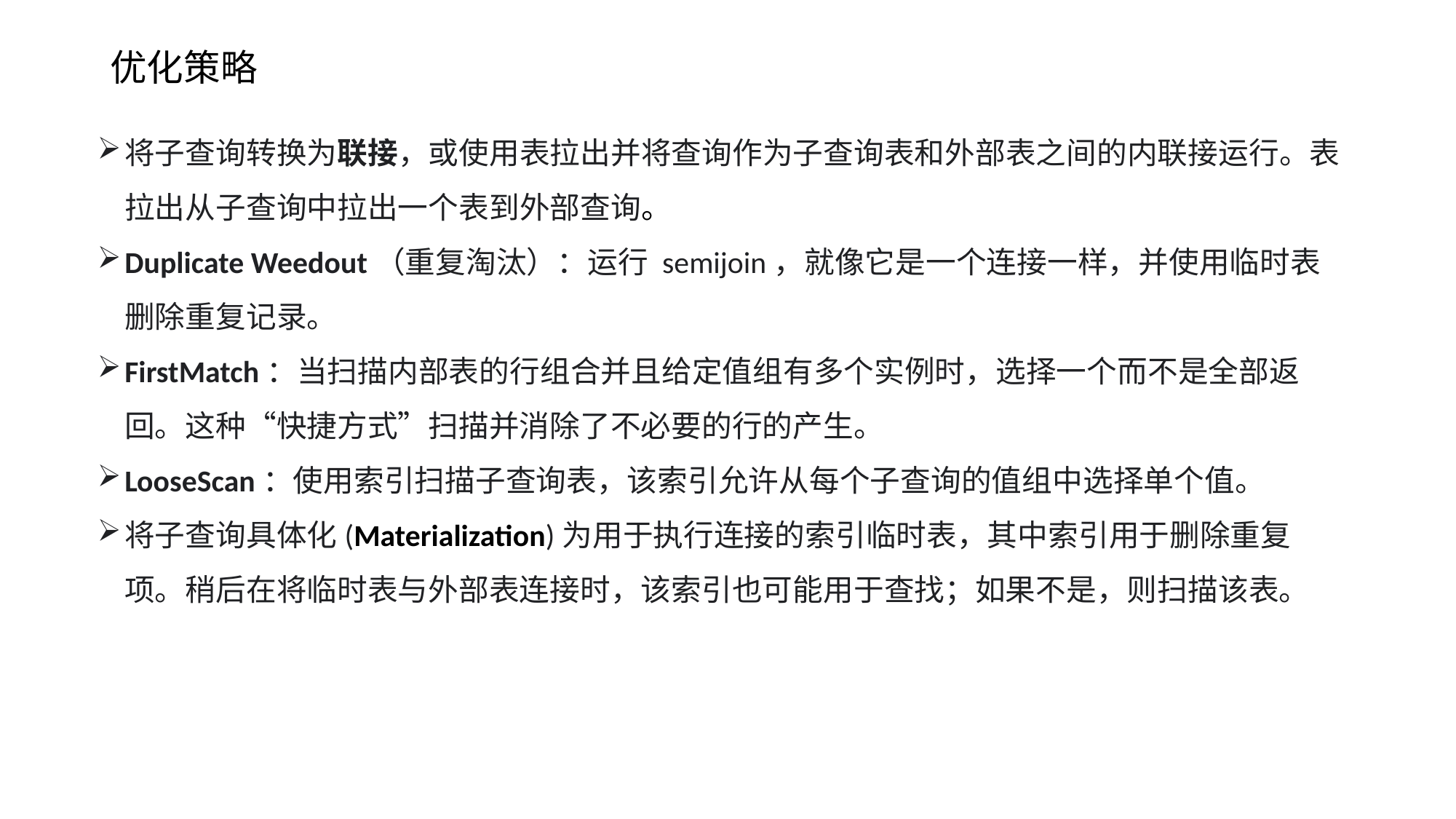

# 优化策略
将子查询转换为联接，或使用表拉出并将查询作为子查询表和外部表之间的内联接运行。表拉出从子查询中拉出一个表到外部查询。
Duplicate Weedout（重复淘汰）：运行 semijoin，就像它是一个连接一样，并使用临时表删除重复记录。
FirstMatch：当扫描内部表的行组合并且给定值组有多个实例时，选择一个而不是全部返回。这种“快捷方式”扫描并消除了不必要的行的产生。
LooseScan：使用索引扫描子查询表，该索引允许从每个子查询的值组中选择单个值。
将子查询具体化(Materialization)为用于执行连接的索引临时表，其中索引用于删除重复项。稍后在将临时表与外部表连接时，该索引也可能用于查找；如果不是，则扫描该表。